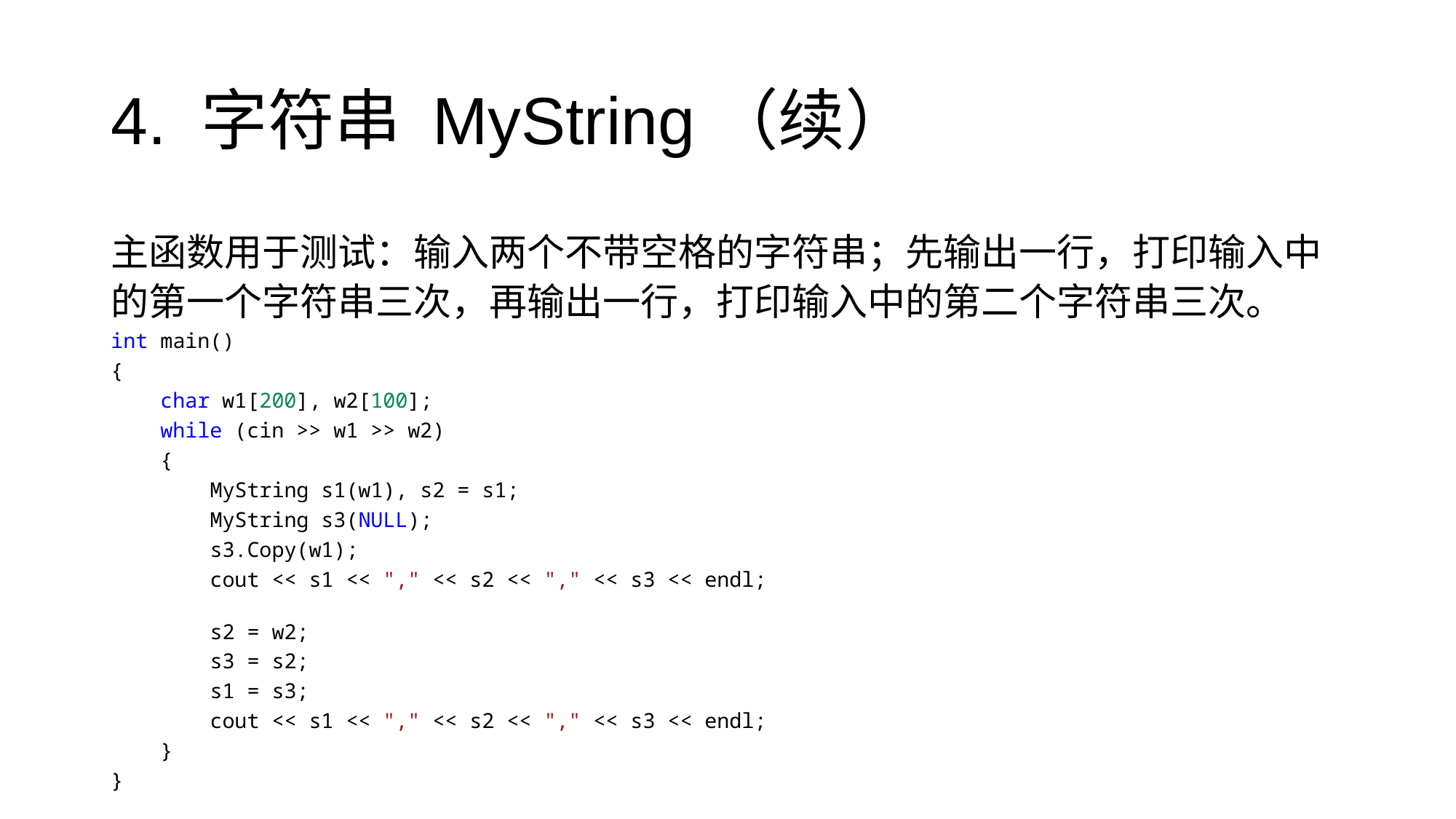

# 4. 字符串 MyString（续）
主函数用于测试：输入两个不带空格的字符串；先输出一行，打印输入中的第一个字符串三次，再输出一行，打印输入中的第二个字符串三次。
int main()
{
    char w1[200], w2[100];
    while (cin >> w1 >> w2)
    {
        MyString s1(w1), s2 = s1;
        MyString s3(NULL);
        s3.Copy(w1);
        cout << s1 << "," << s2 << "," << s3 << endl;
        s2 = w2;
        s3 = s2;
        s1 = s3;
        cout << s1 << "," << s2 << "," << s3 << endl;
    }
}